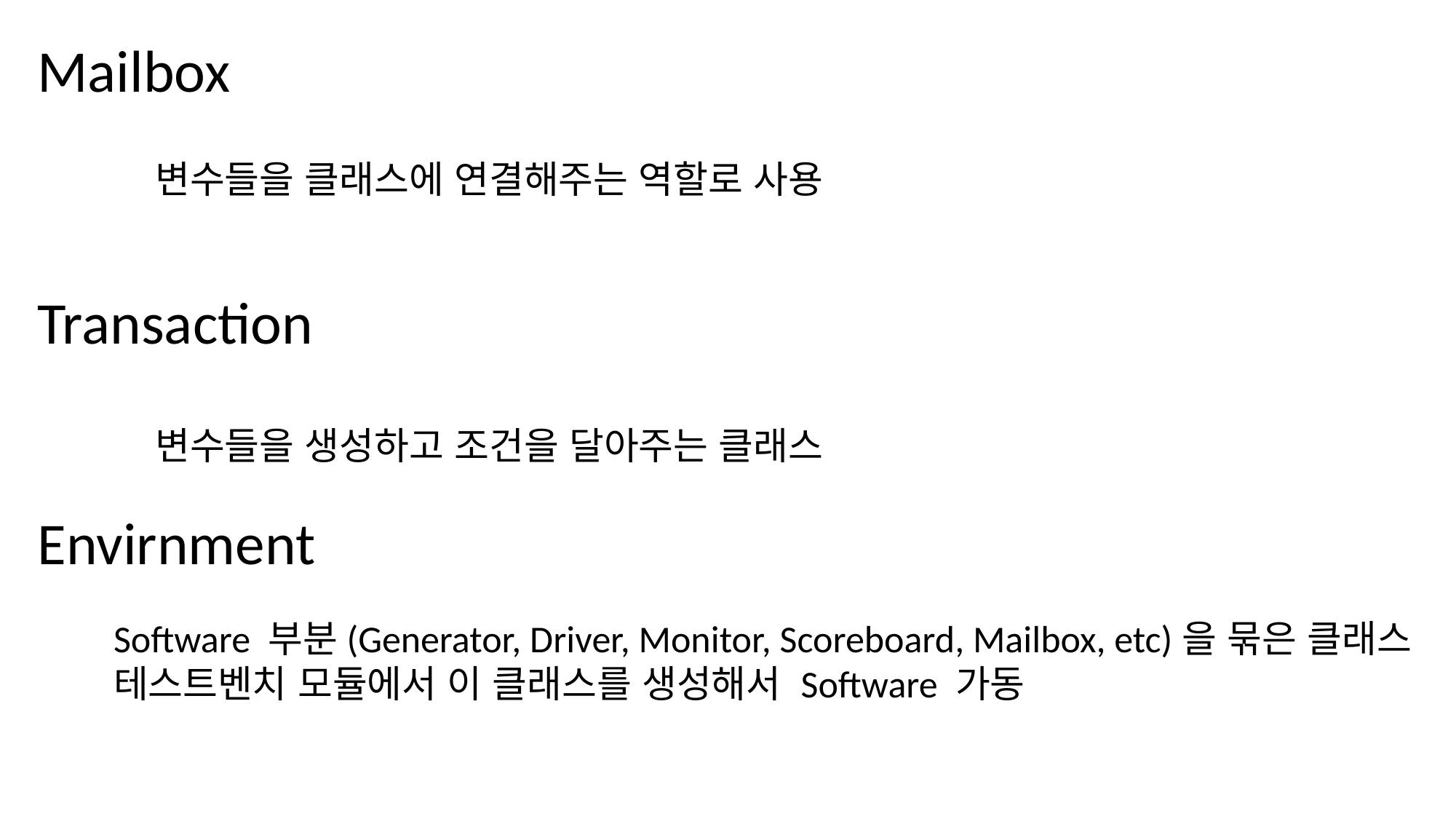

# Mailbox
변수들을 클래스에 연결해주는 역할로 사용

  Transaction
변수들을 생성하고 조건을 달아주는 클래스
  Envirnment
Software 부분(Generator, Driver, Monitor, Scoreboard, Mailbox, etc)을 묶은 클래스
테스트벤치 모듈에서 이 클래스를 생성해서 Software 가동